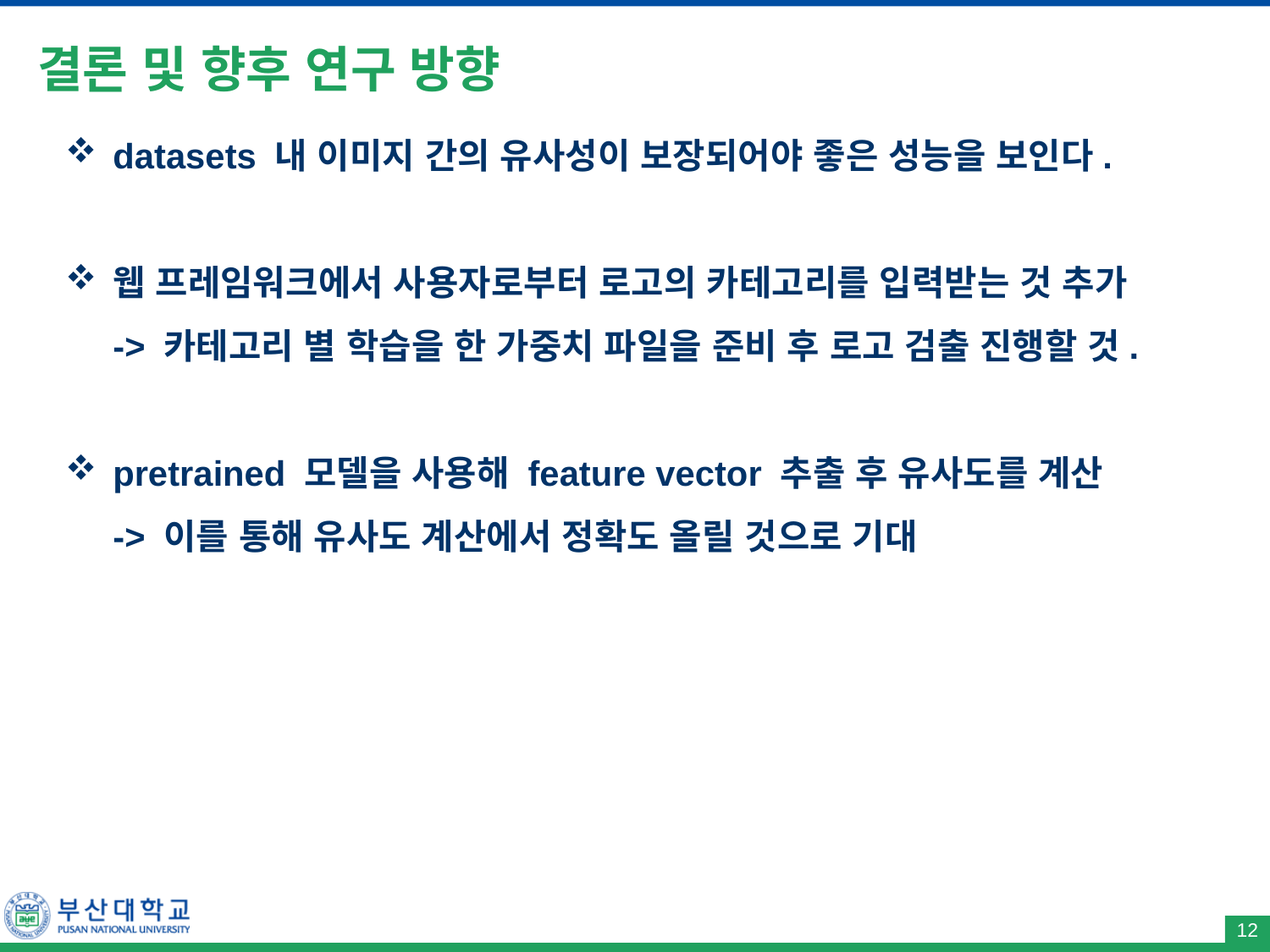

# 결론 및 향후 연구 방향
datasets 내 이미지 간의 유사성이 보장되어야 좋은 성능을 보인다.

웹 프레임워크에서 사용자로부터 로고의 카테고리를 입력받는 것 추가
	-> 카테고리 별 학습을 한 가중치 파일을 준비 후 로고 검출 진행할 것.

pretrained 모델을 사용해 feature vector 추출 후 유사도를 계산
	-> 이를 통해 유사도 계산에서 정확도 올릴 것으로 기대
12